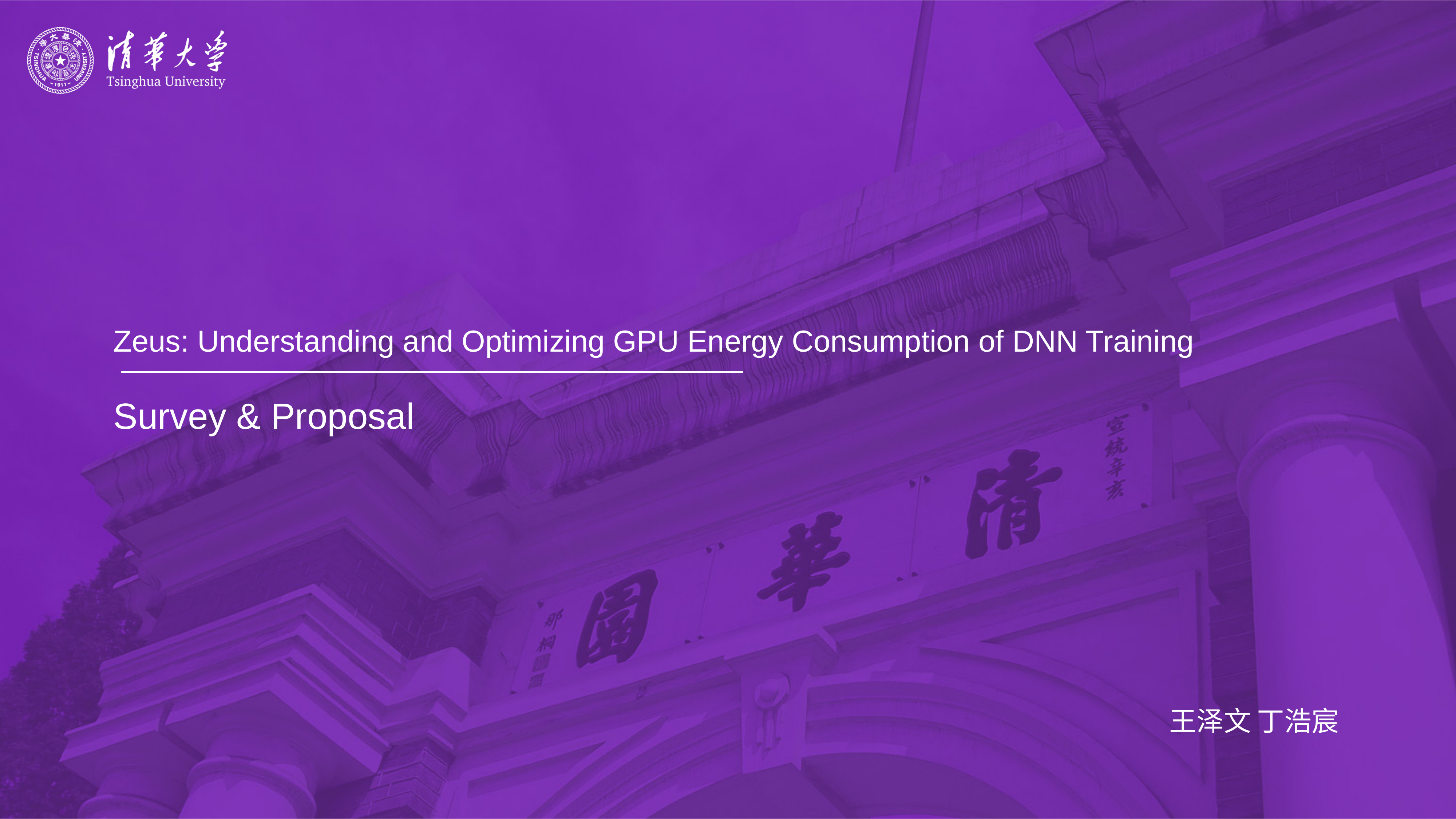

# Zeus: Understanding and Optimizing GPU Energy Consumption of DNN Training
Survey & Proposal
王泽文 丁浩宸